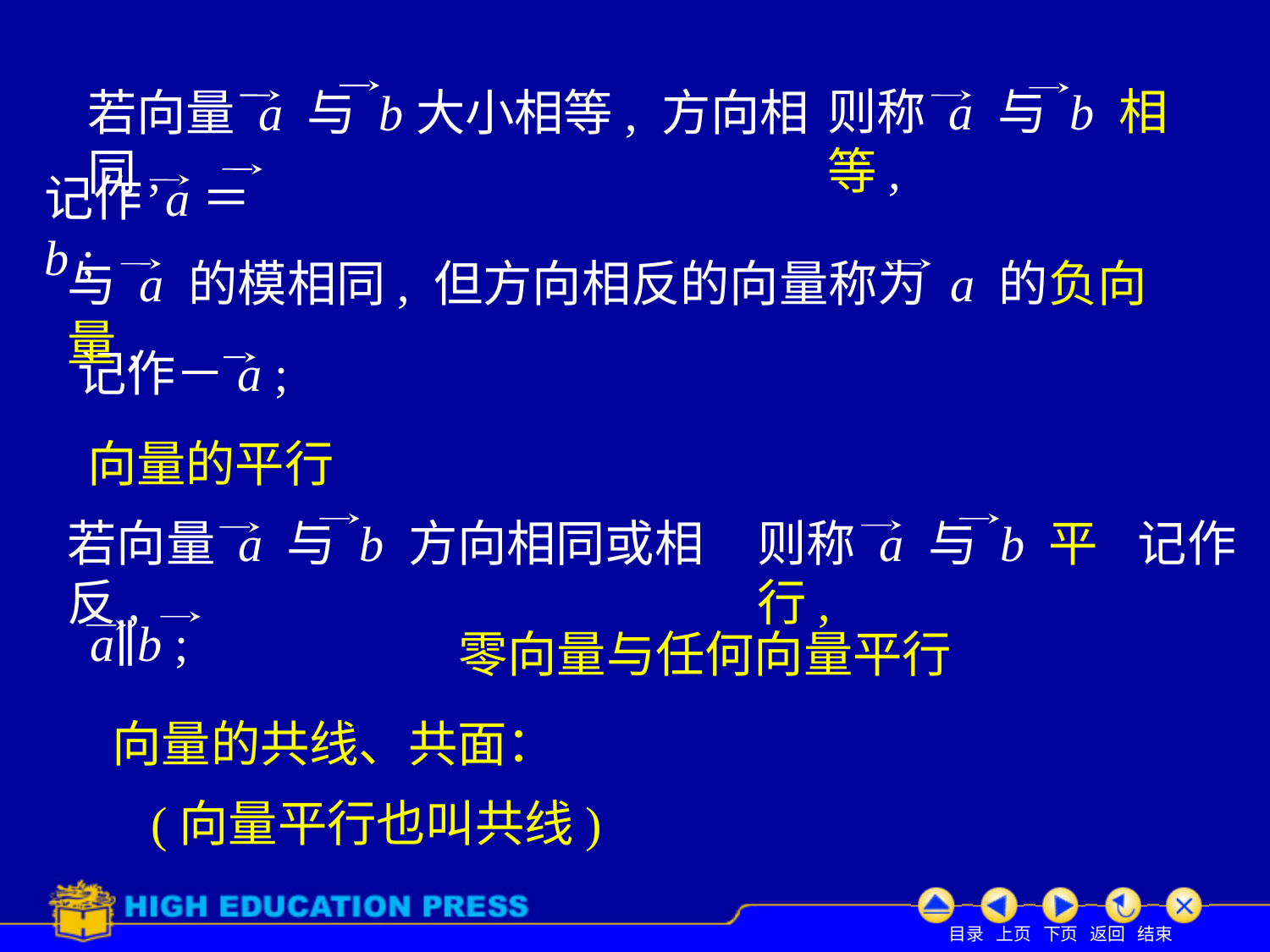

则称 a 与 b 相等,

若向量 a 与 b大小相等, 方向相同,

记作 a＝b ;

与 a 的模相同, 但方向相反的向量称为 a 的负向量,

记作－a ;

向量的平行
若向量 a 与 b 方向相同或相反,

则称 a 与 b 平行,

记作
 a∥b ;

零向量与任何向量平行
向量的共线、共面：
    (向量平行也叫共线)